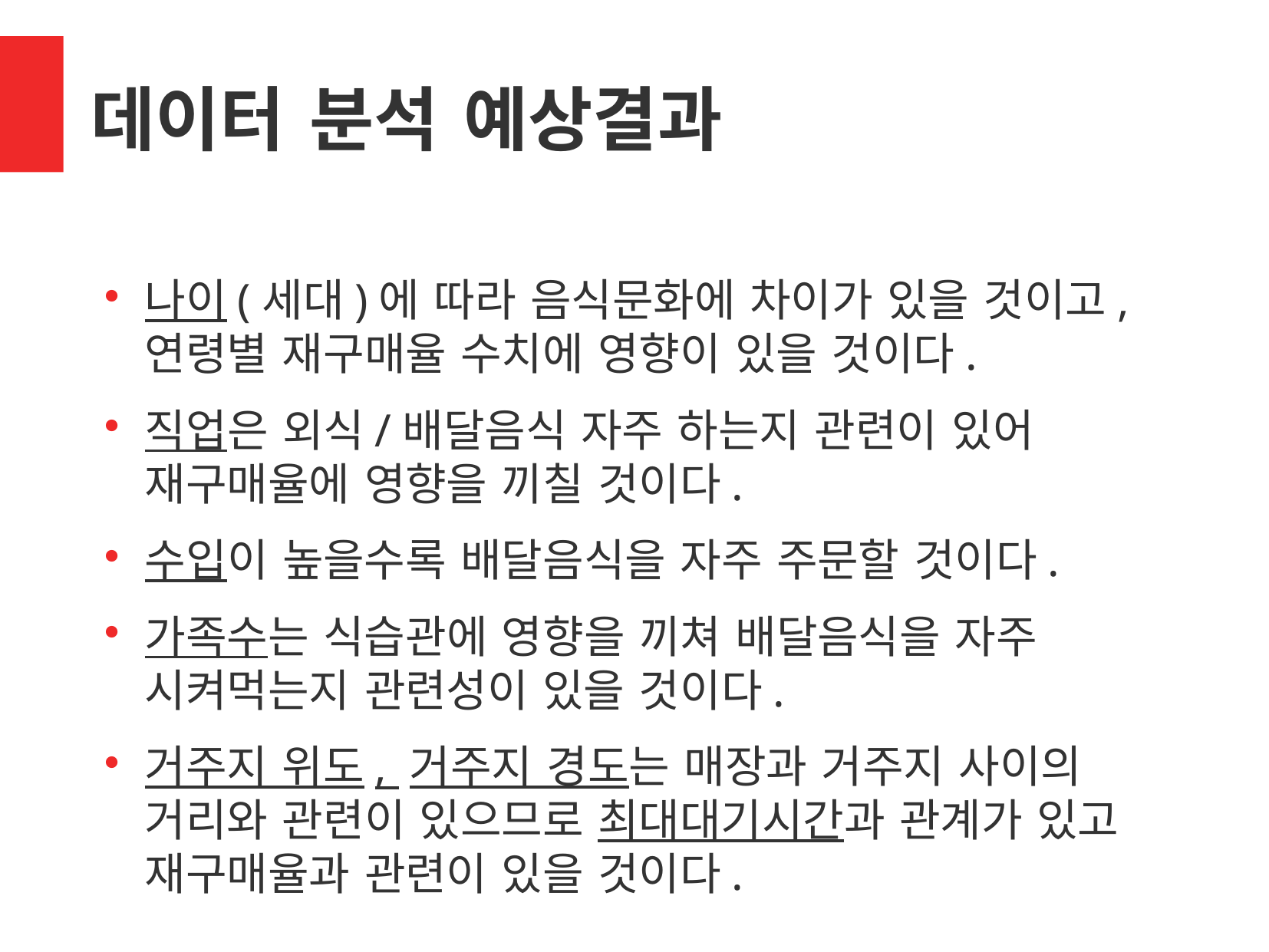

데이터 분석 예상결과
나이(세대)에 따라 음식문화에 차이가 있을 것이고, 연령별 재구매율 수치에 영향이 있을 것이다.
직업은 외식/배달음식 자주 하는지 관련이 있어 재구매율에 영향을 끼칠 것이다.
수입이 높을수록 배달음식을 자주 주문할 것이다.
가족수는 식습관에 영향을 끼쳐 배달음식을 자주 시켜먹는지 관련성이 있을 것이다.
거주지 위도, 거주지 경도는 매장과 거주지 사이의 거리와 관련이 있으므로 최대대기시간과 관계가 있고 재구매율과 관련이 있을 것이다.